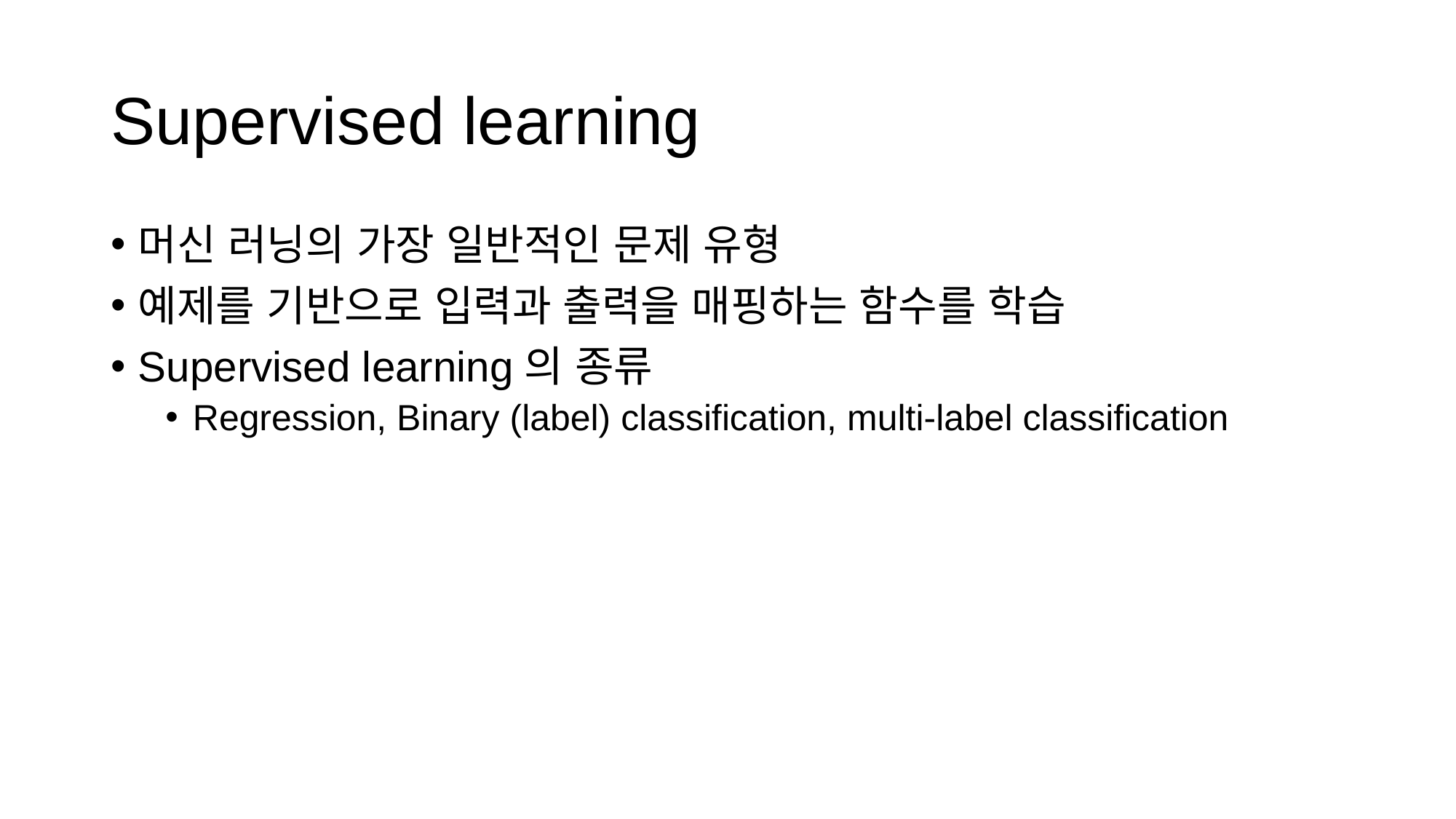

# Supervised learning
머신 러닝의 가장 일반적인 문제 유형
예제를 기반으로 입력과 출력을 매핑하는 함수를 학습
Supervised learning의 종류
Regression, Binary (label) classification, multi-label classification